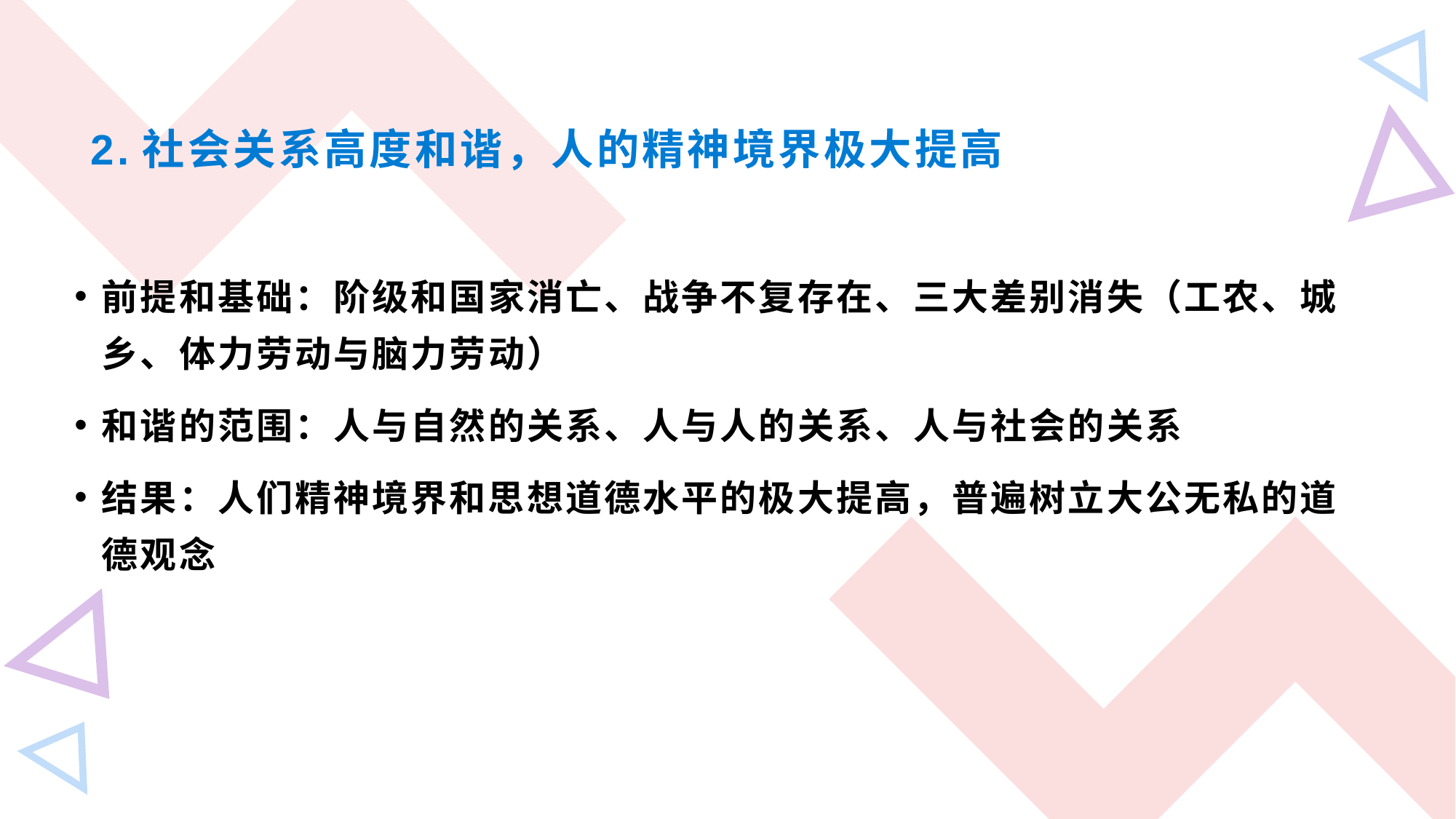

# 2.社会关系高度和谐，人的精神境界极大提高
前提和基础：阶级和国家消亡、战争不复存在、三大差别消失（工农、城乡、体力劳动与脑力劳动）
和谐的范围：人与自然的关系、人与人的关系、人与社会的关系
结果：人们精神境界和思想道德水平的极大提高，普遍树立大公无私的道德观念